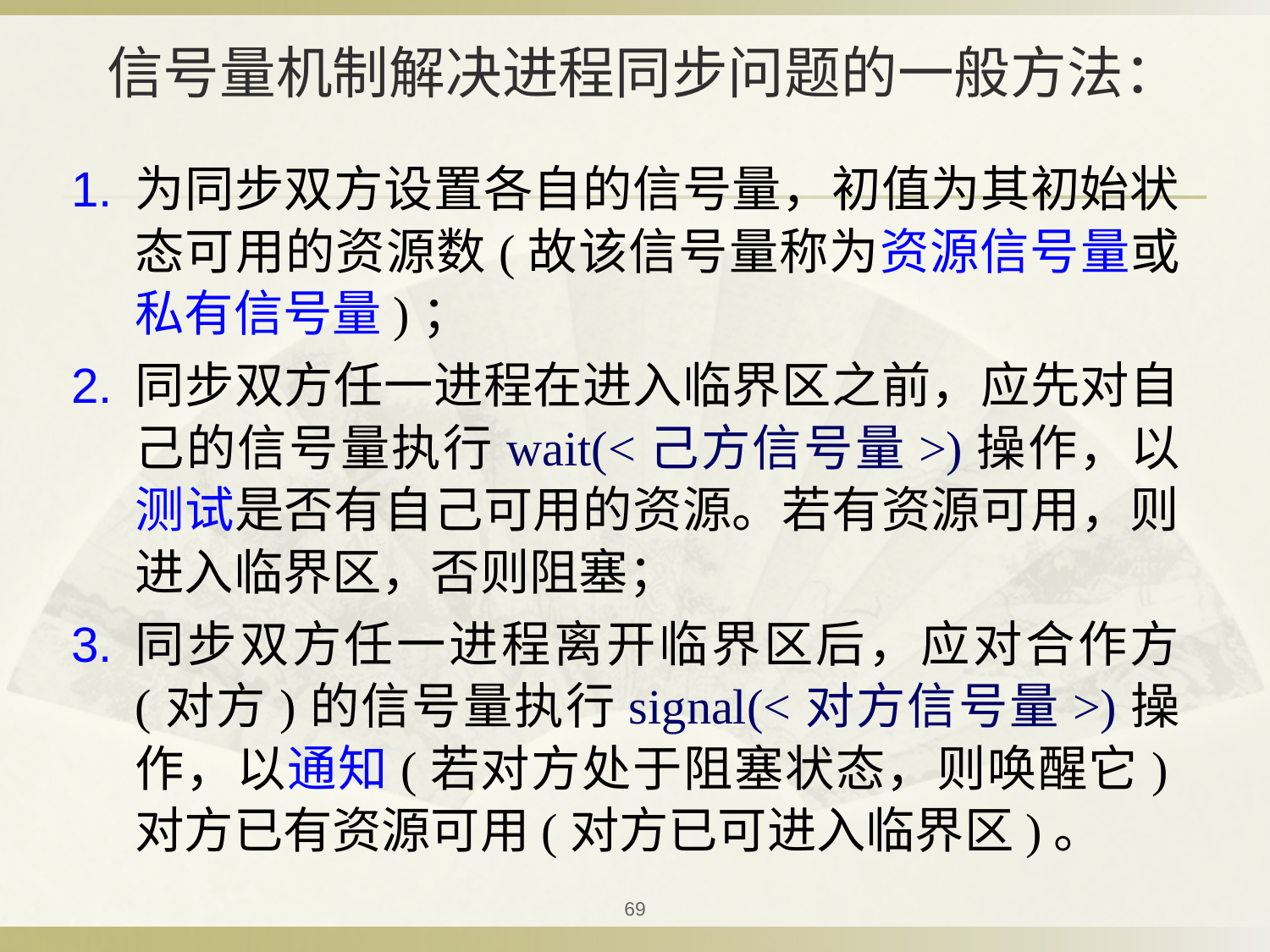

# 信号量机制解决进程同步问题的一般方法：
为同步双方设置各自的信号量，初值为其初始状态可用的资源数(故该信号量称为资源信号量或私有信号量)；
同步双方任一进程在进入临界区之前，应先对自己的信号量执行wait(<己方信号量>)操作，以测试是否有自己可用的资源。若有资源可用，则进入临界区，否则阻塞；
同步双方任一进程离开临界区后，应对合作方 (对方)的信号量执行signal(<对方信号量>)操作，以通知(若对方处于阻塞状态，则唤醒它)对方已有资源可用(对方已可进入临界区)。
69